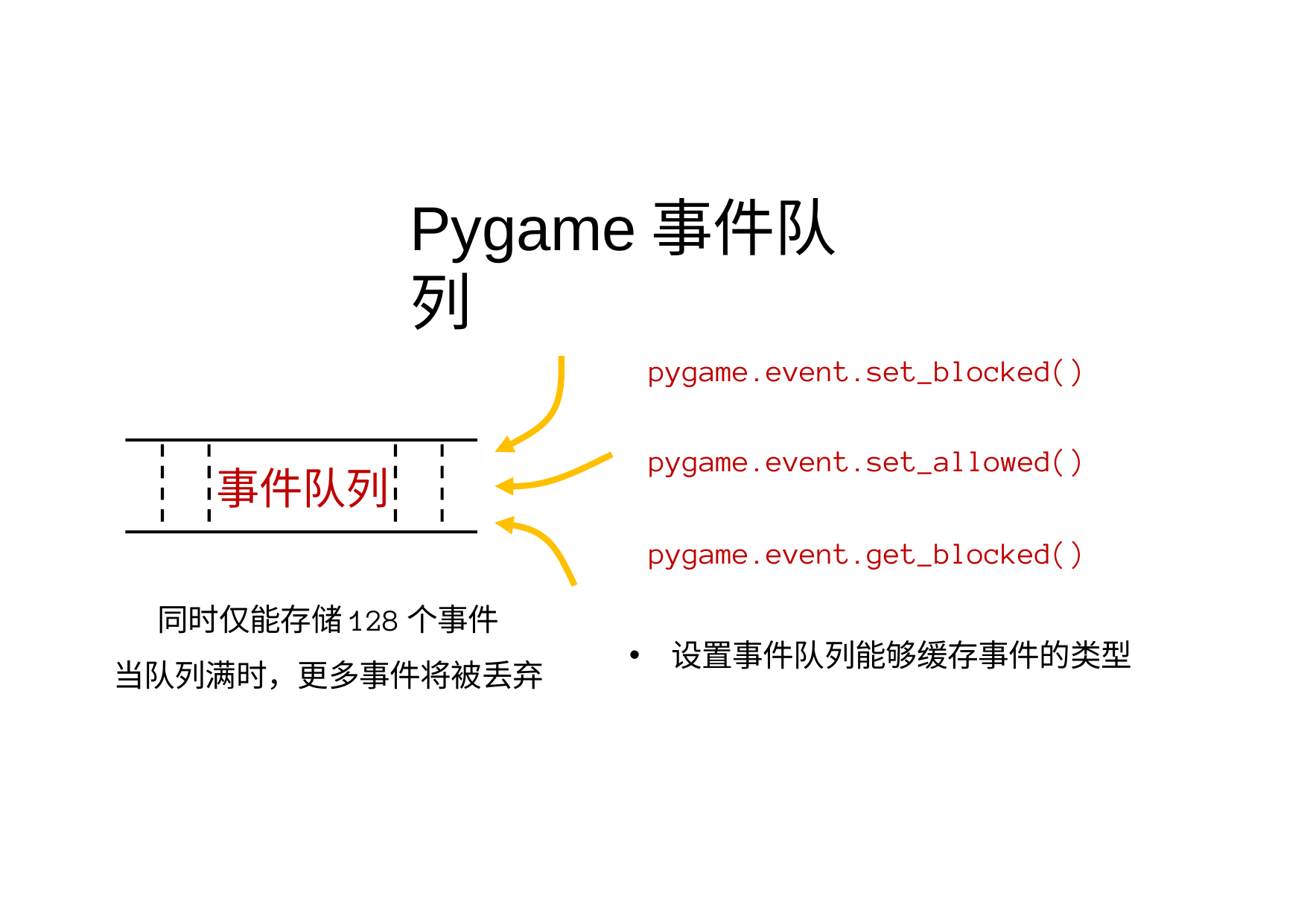

# Pygame事件队列
pygame.event.set_blocked()

pygame.event.set_allowed()
事件队列

pygame.event.get_blocked()
同时仅能存储128个事件
当队列满时，更多事件将被丢弃
设置事件队列能够缓存事件的类型